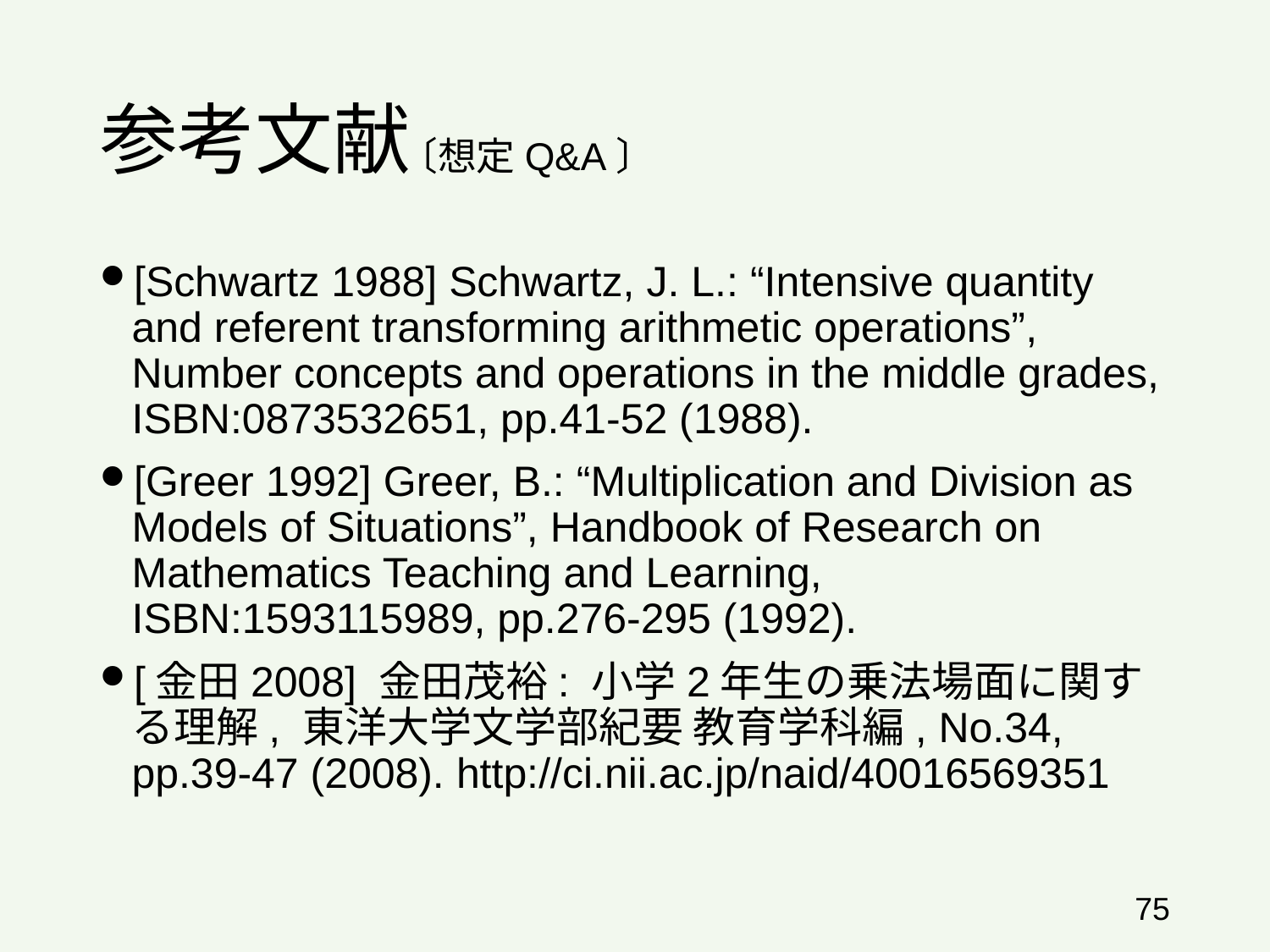

# 参考文献
〔想定Q&A〕
[Schwartz 1988] Schwartz, J. L.: “Intensive quantity and referent transforming arithmetic operations”, Number concepts and operations in the middle grades, ISBN:0873532651, pp.41-52 (1988).
[Greer 1992] Greer, B.: “Multiplication and Division as Models of Situations”, Handbook of Research on Mathematics Teaching and Learning, ISBN:1593115989, pp.276-295 (1992).
[金田2008] 金田茂裕: 小学2年生の乗法場面に関する理解, 東洋大学文学部紀要 教育学科編, No.34, pp.39-47 (2008). http://ci.nii.ac.jp/naid/40016569351
75